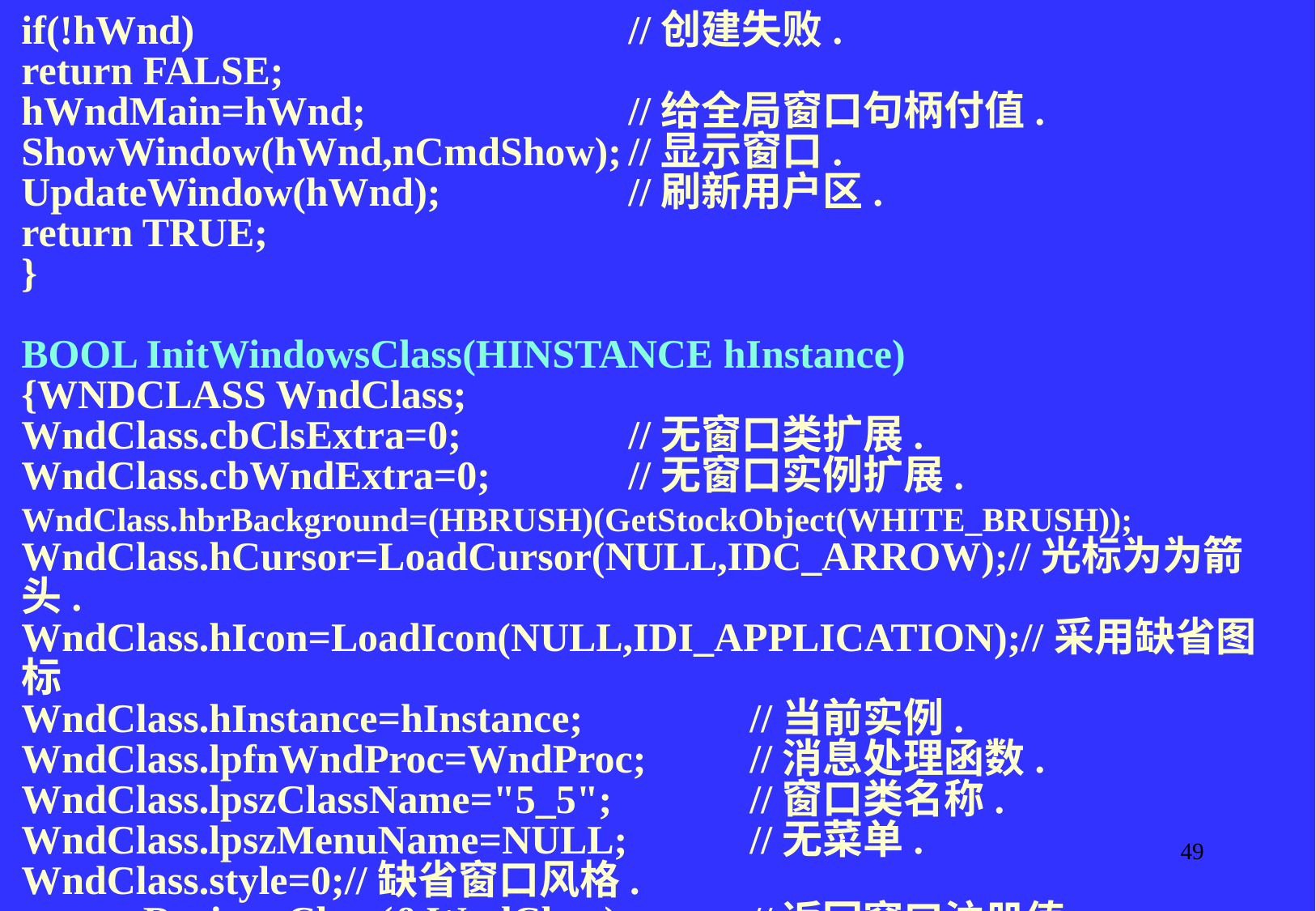

if(!hWnd)				//创建失败.
return FALSE;
hWndMain=hWnd;			//给全局窗口句柄付值.
ShowWindow(hWnd,nCmdShow);	//显示窗口.
UpdateWindow(hWnd);		//刷新用户区.
return TRUE;
}

BOOL InitWindowsClass(HINSTANCE hInstance)
{WNDCLASS WndClass;
WndClass.cbClsExtra=0;		//无窗口类扩展.
WndClass.cbWndExtra=0;		//无窗口实例扩展.
WndClass.hbrBackground=(HBRUSH)(GetStockObject(WHITE_BRUSH));
WndClass.hCursor=LoadCursor(NULL,IDC_ARROW);//光标为为箭头.
WndClass.hIcon=LoadIcon(NULL,IDI_APPLICATION);//采用缺省图标
WndClass.hInstance=hInstance;		//当前实例.
WndClass.lpfnWndProc=WndProc;	//消息处理函数.
WndClass.lpszClassName="5_5";		//窗口类名称.
WndClass.lpszMenuName=NULL;		//无菜单.
WndClass.style=0;//缺省窗口风格.
return RegisterClass(&WndClass);	//返回窗口注册值.
}
49